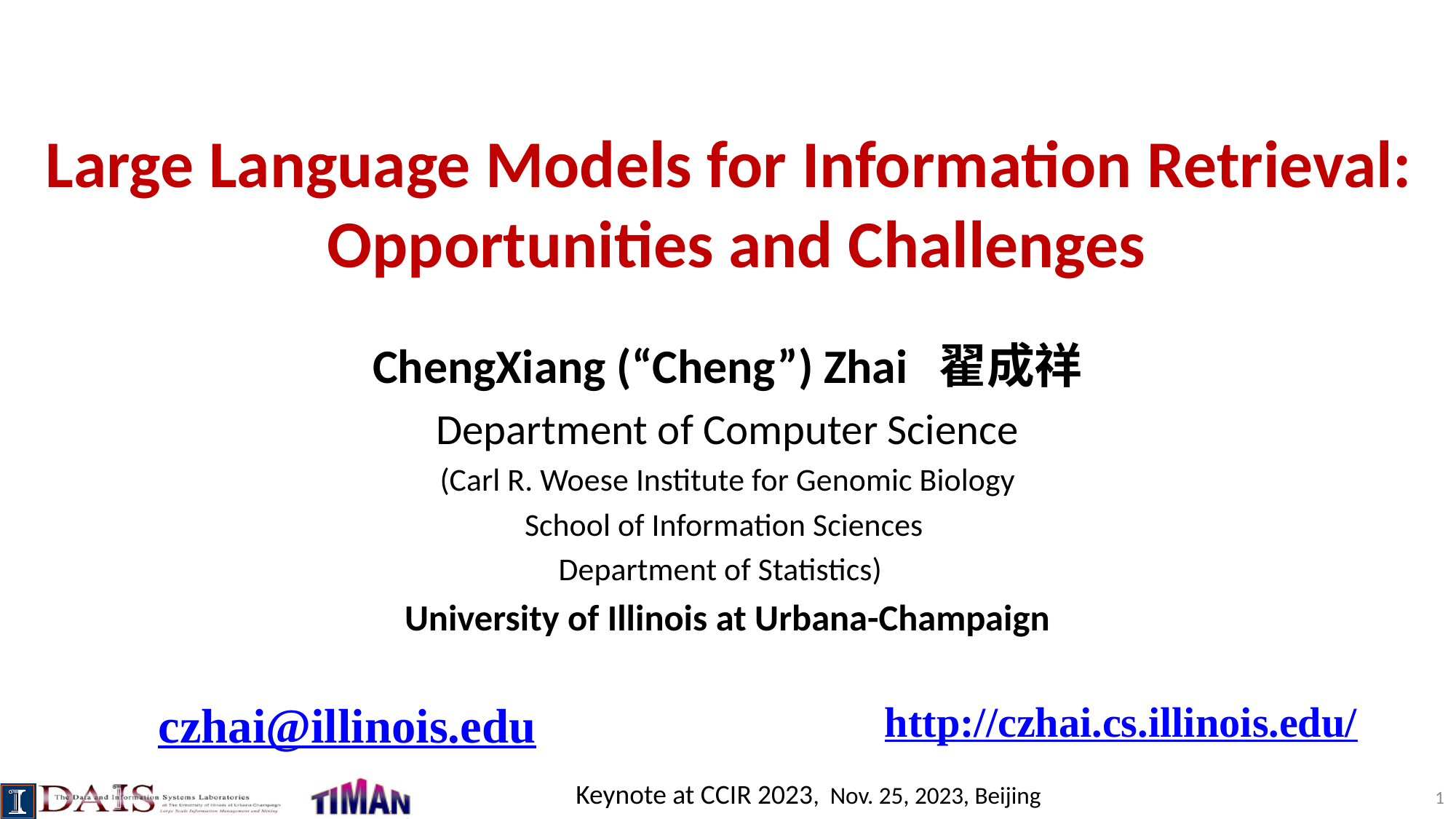

# Large Language Models for Information Retrieval: Opportunities and Challenges
ChengXiang (“Cheng”) Zhai  翟成祥
Department of Computer Science
(Carl R. Woese Institute for Genomic Biology
School of Information Sciences
Department of Statistics)
University of Illinois at Urbana-Champaign
czhai@illinois.edu

http://czhai.cs.illinois.edu/

Keynote at CCIR 2023,  Nov. 25, 2023, Beijing
1